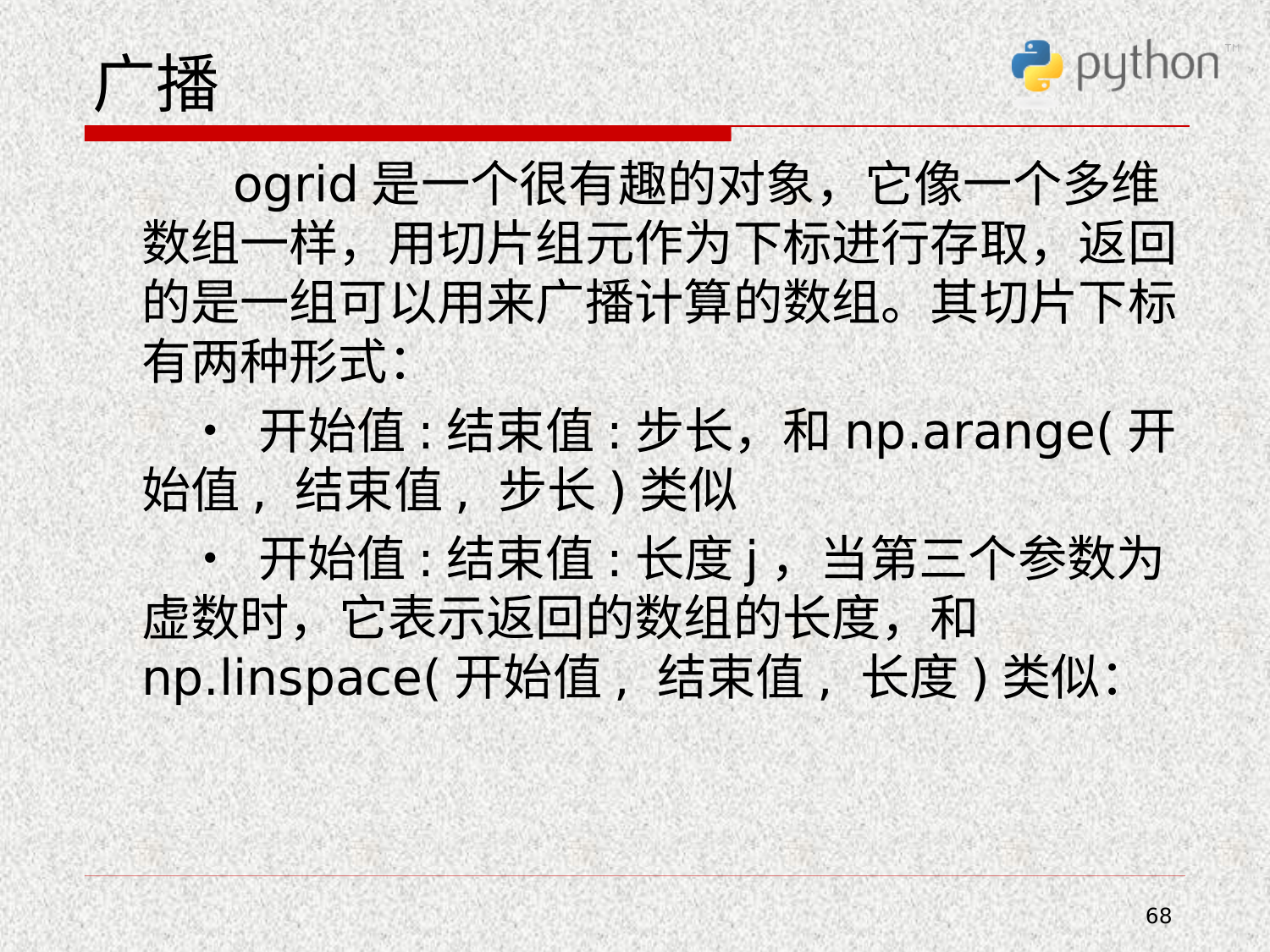

# 广播
          ogrid是一个很有趣的对象，它像一个多维数组一样，用切片组元作为下标进行存取，返回的是一组可以用来广播计算的数组。其切片下标有两种形式：
          • 开始值:结束值:步长，和np.arange(开始值, 结束值, 步长)类似
          • 开始值:结束值:长度j，当第三个参数为虚数时，它表示返回的数组的长度，和np.linspace(开始值, 结束值, 长度)类似：
68